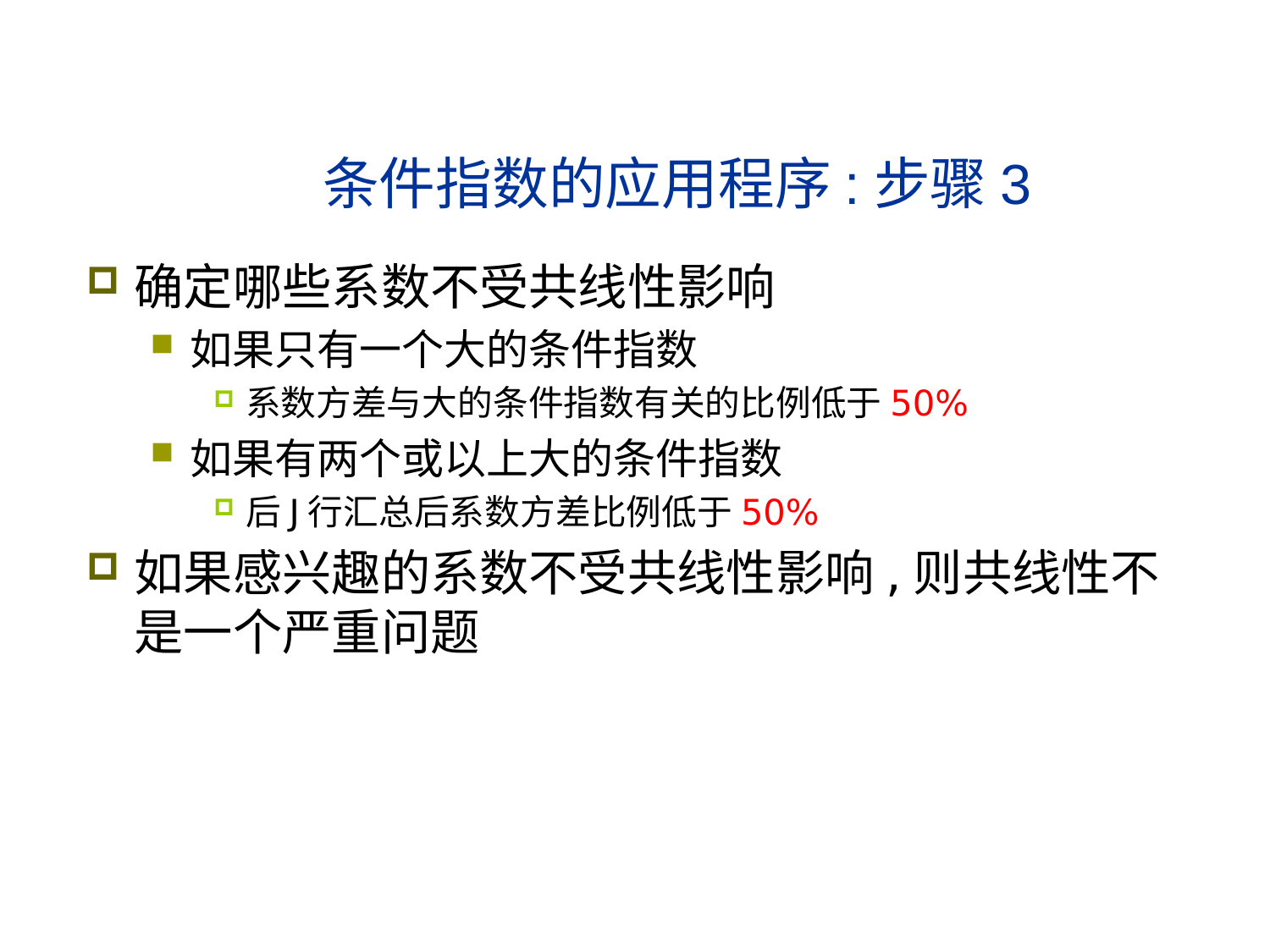

# 条件指数的应用程序:步骤3
确定哪些系数不受共线性影响
如果只有一个大的条件指数
系数方差与大的条件指数有关的比例低于50%
如果有两个或以上大的条件指数
后J行汇总后系数方差比例低于50%
如果感兴趣的系数不受共线性影响,则共线性不是一个严重问题